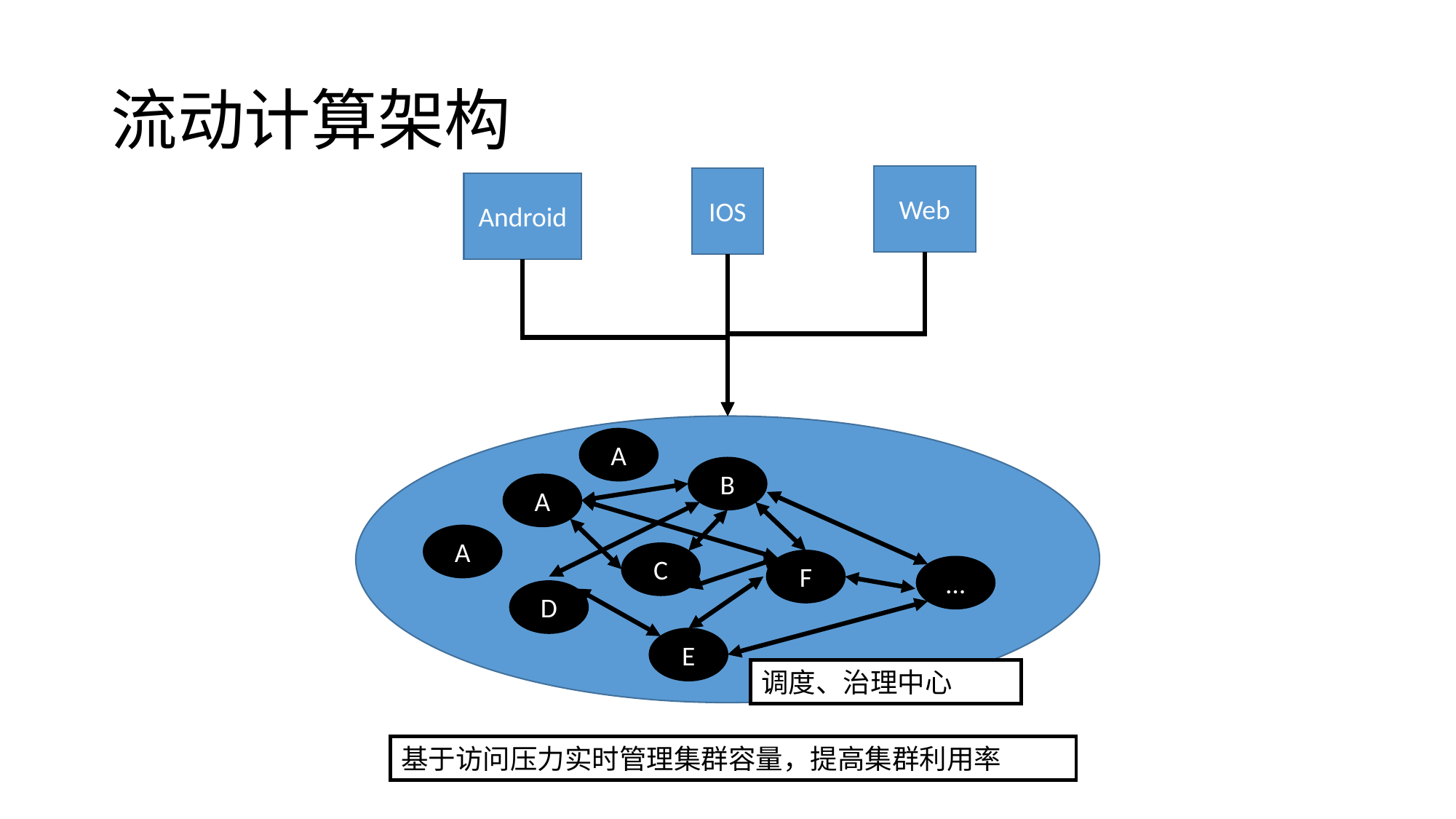

# 流动计算架构
Web
IOS
Android

A
B
A
A
C
F
…
D
E
调度、治理中心
基于访问压力实时管理集群容量，提高集群利用率